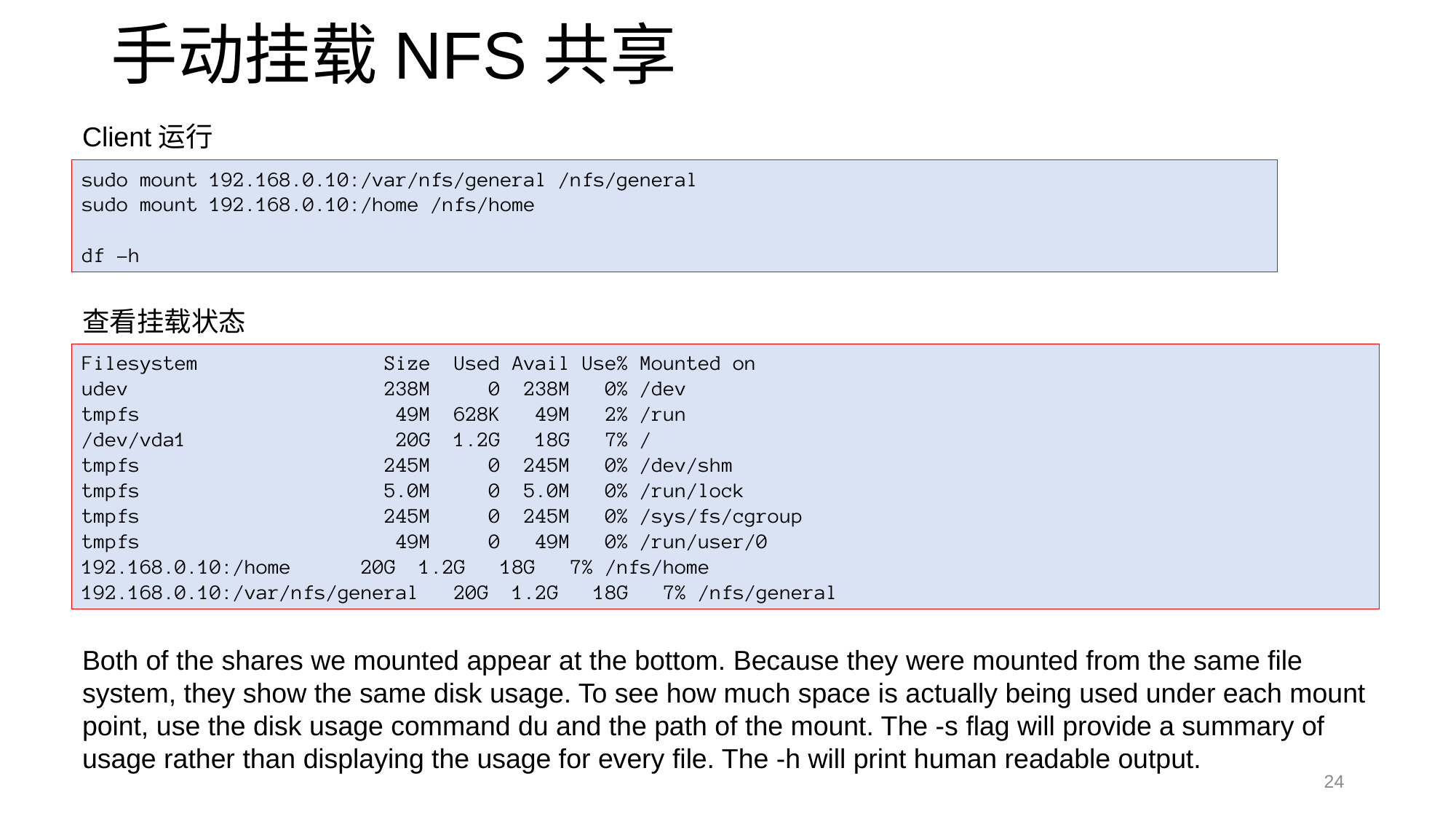

# 手动挂载NFS共享
Client运行
sudo mount 192.168.0.10:/var/nfs/general /nfs/general
sudo mount 192.168.0.10:/home /nfs/home

df -h
查看挂载状态
Filesystem                Size  Used Avail Use% Mounted on
udev                      238M     0  238M   0% /dev
tmpfs                      49M  628K   49M   2% /run
/dev/vda1                  20G  1.2G   18G   7% /
tmpfs                     245M     0  245M   0% /dev/shm
tmpfs                     5.0M     0  5.0M   0% /run/lock
tmpfs                     245M     0  245M   0% /sys/fs/cgroup
tmpfs                      49M     0   49M   0% /run/user/0
192.168.0.10:/home      20G  1.2G   18G   7% /nfs/home
192.168.0.10:/var/nfs/general   20G  1.2G   18G   7% /nfs/general
Both of the shares we mounted appear at the bottom. Because they were mounted from the same file system, they show the same disk usage. To see how much space is actually being used under each mount point, use the disk usage command du and the path of the mount. The -s flag will provide a summary of usage rather than displaying the usage for every file. The -h will print human readable output.
24